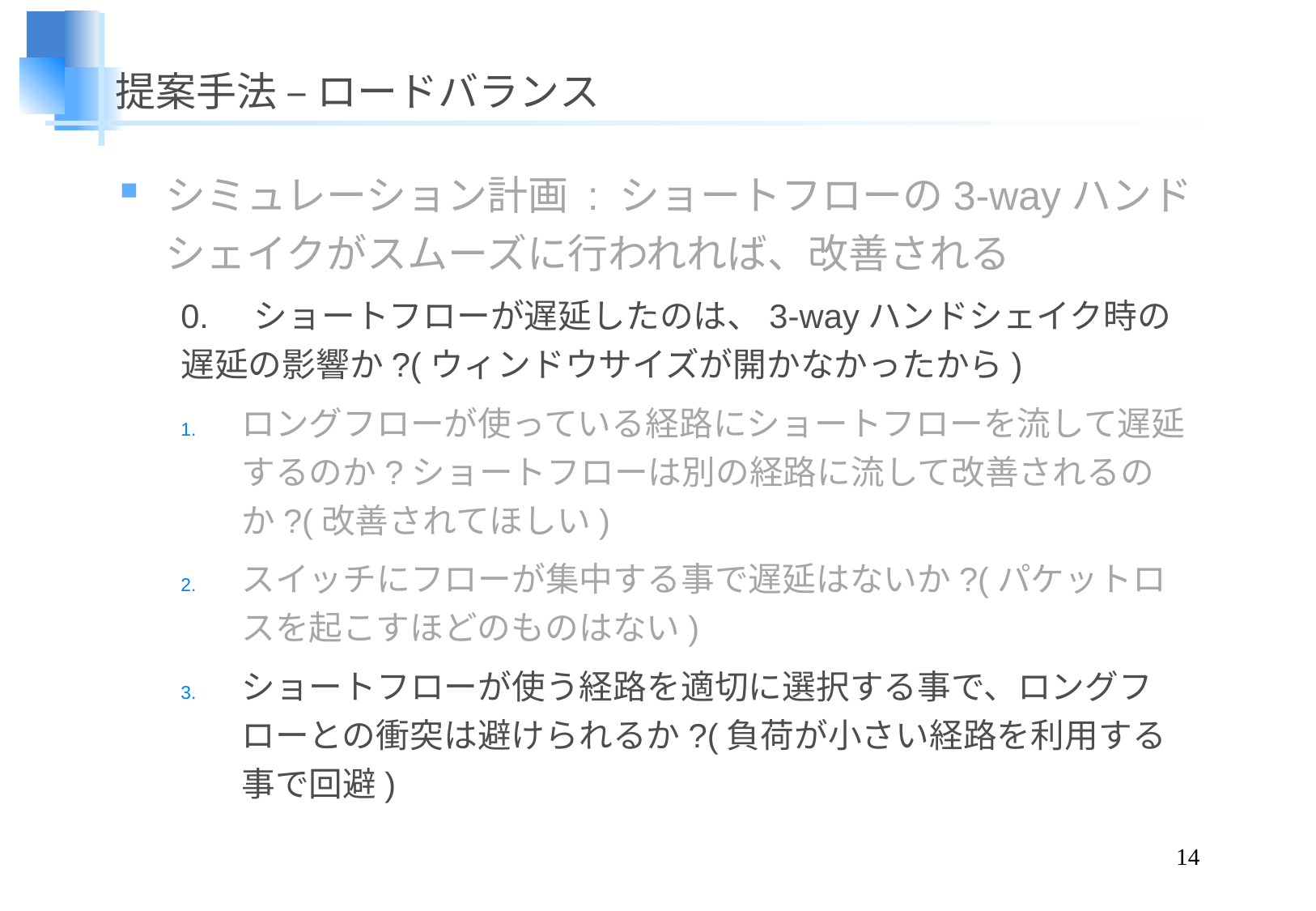

# 提案手法 – ロードバランス
シミュレーション計画 : ショートフローの3-wayハンドシェイクがスムーズに行われれば、改善される
0.    ショートフローが遅延したのは、3-wayハンドシェイク時の遅延の影響か?(ウィンドウサイズが開かなかったから)
ロングフローが使っている経路にショートフローを流して遅延するのか?ショートフローは別の経路に流して改善されるのか?(改善されてほしい)
スイッチにフローが集中する事で遅延はないか?(パケットロスを起こすほどのものはない)
ショートフローが使う経路を適切に選択する事で、ロングフローとの衝突は避けられるか?(負荷が小さい経路を利用する事で回避)

14